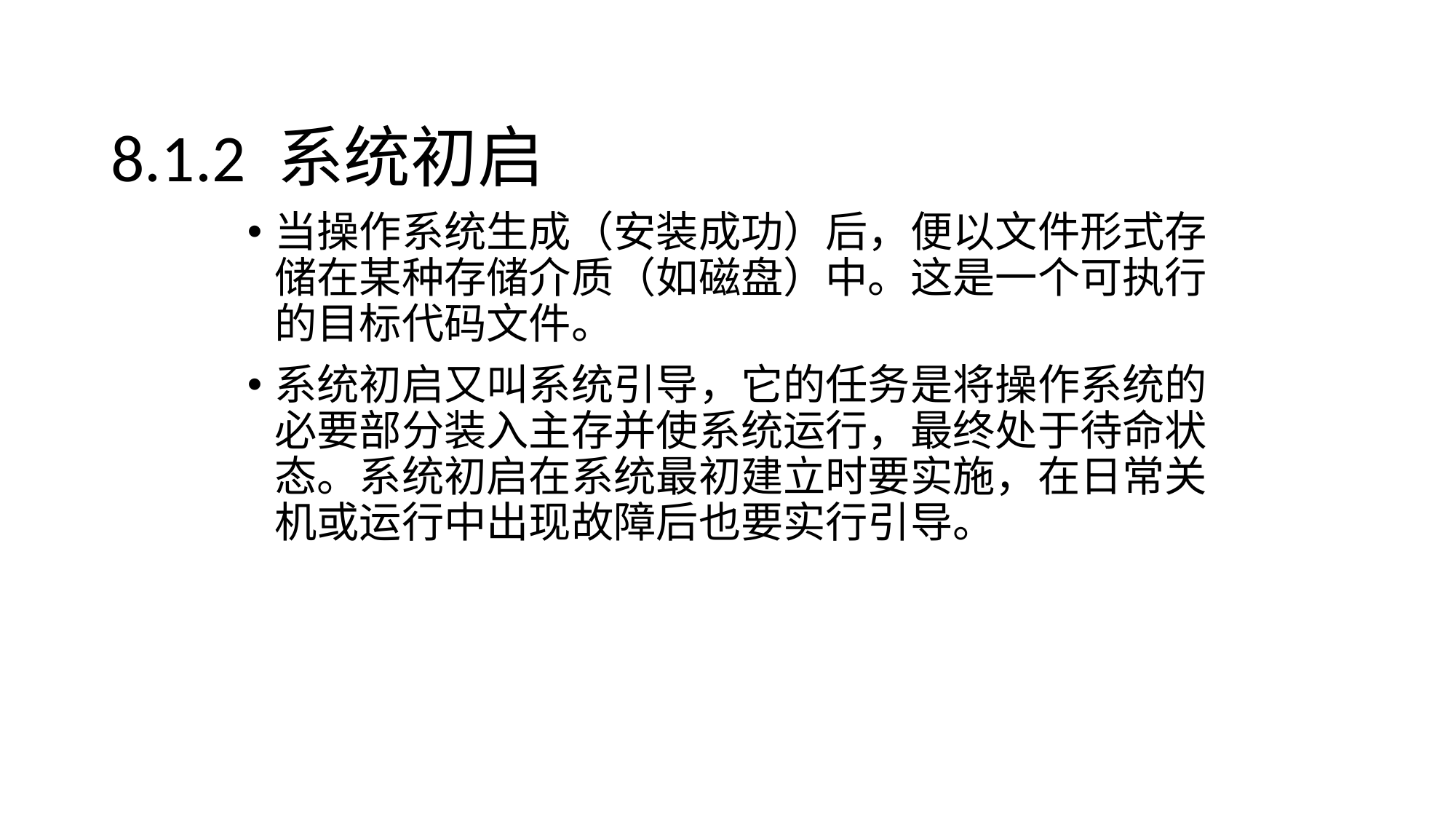

# 8.1.2 系统初启
当操作系统生成（安装成功）后，便以文件形式存储在某种存储介质（如磁盘）中。这是一个可执行的目标代码文件。
系统初启又叫系统引导，它的任务是将操作系统的必要部分装入主存并使系统运行，最终处于待命状态。系统初启在系统最初建立时要实施，在日常关机或运行中出现故障后也要实行引导。
4